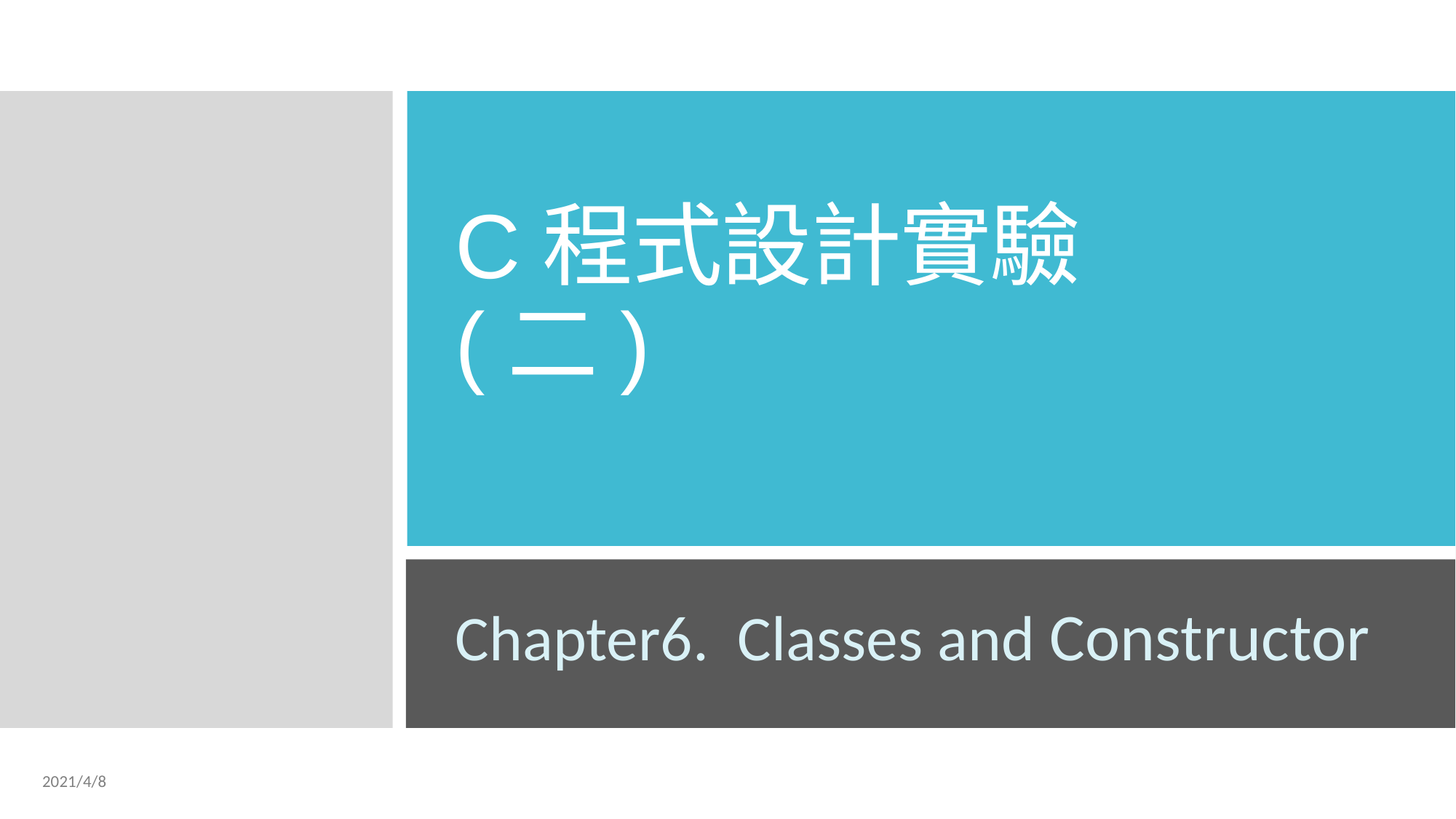

# C程式設計實驗(二)

Chapter6.  Classes and Constructor
2021/4/8
1